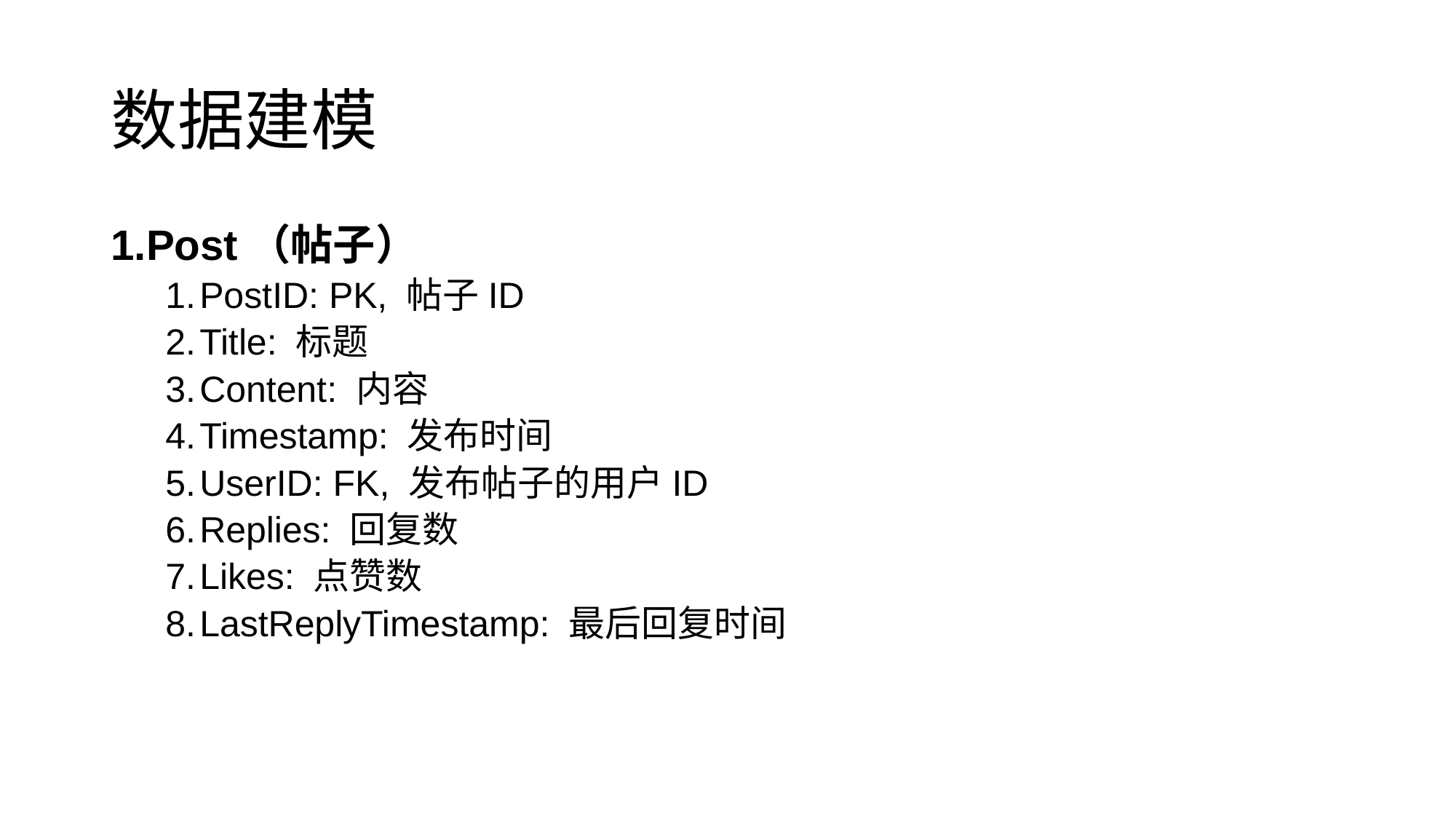

# 数据建模
Post（帖子）
PostID: PK, 帖子ID
Title: 标题
Content: 内容
Timestamp: 发布时间
UserID: FK, 发布帖子的用户ID
Replies: 回复数
Likes: 点赞数
LastReplyTimestamp: 最后回复时间